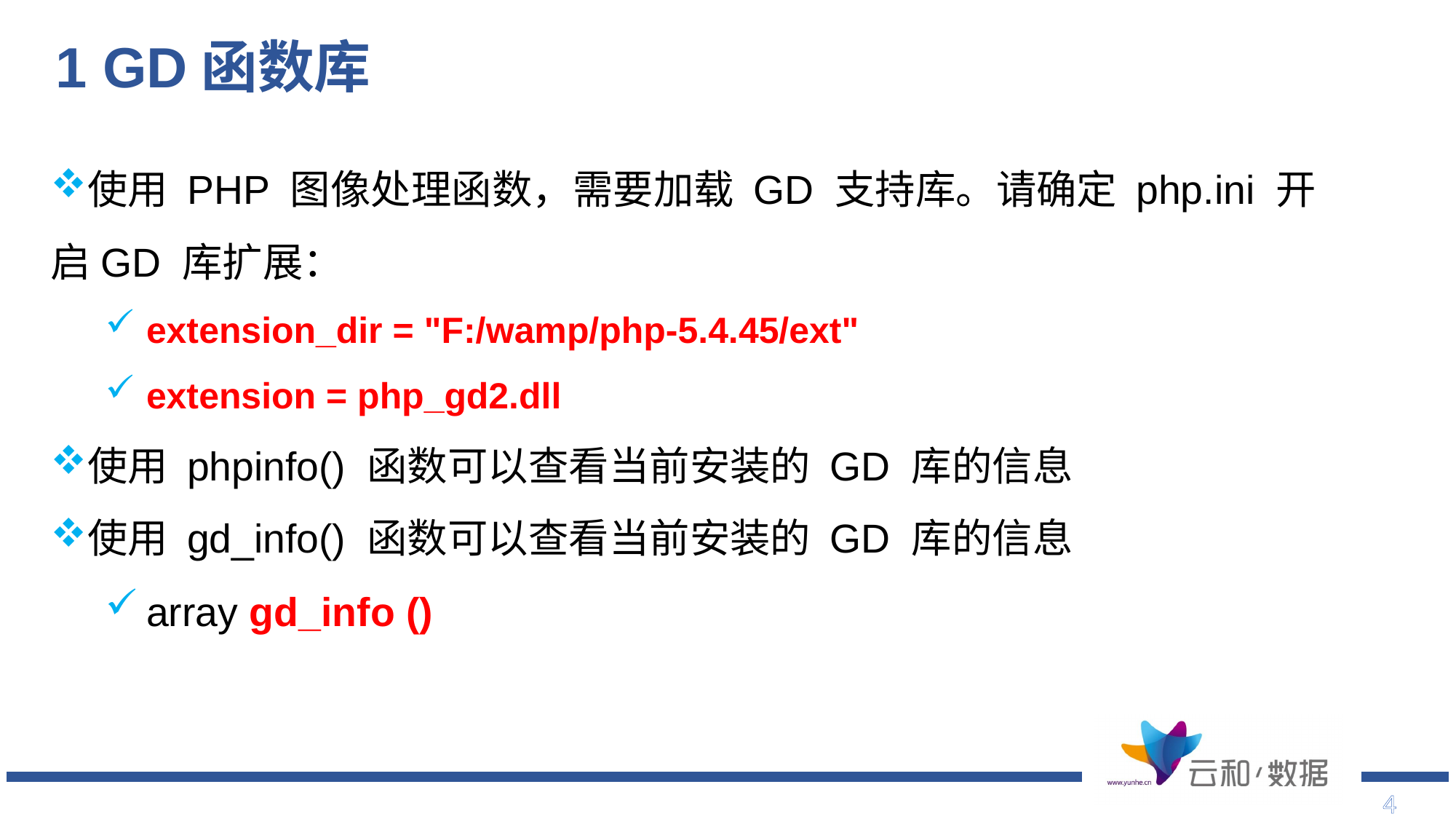

1 GD函数库
使用 PHP 图像处理函数，需要加载 GD 支持库。请确定 php.ini 开启GD 库扩展：
extension_dir = "F:/wamp/php-5.4.45/ext"
extension = php_gd2.dll
使用 phpinfo() 函数可以查看当前安装的 GD 库的信息
使用 gd_info() 函数可以查看当前安装的 GD 库的信息
array gd_info ()